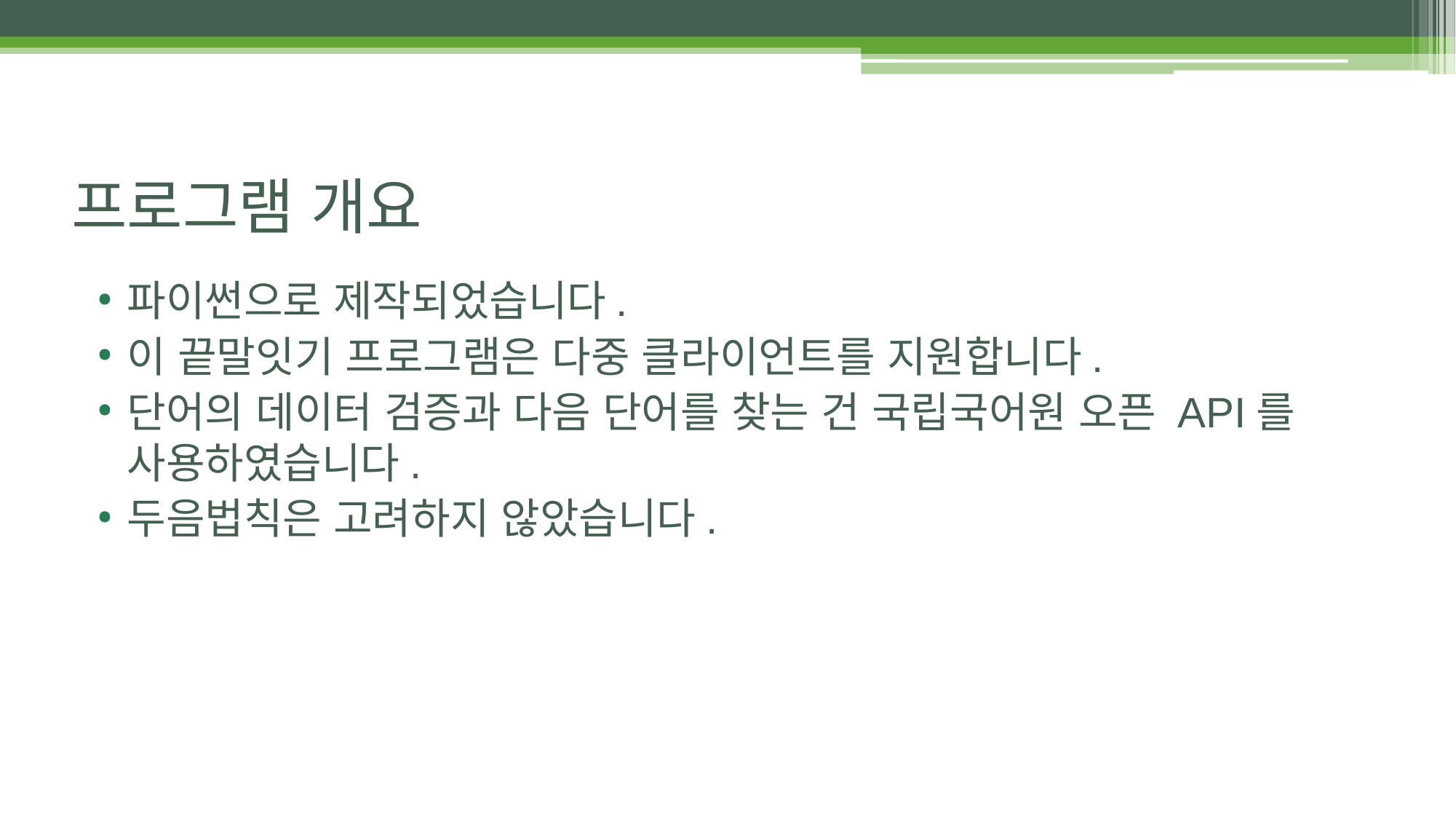

# 프로그램 개요
파이썬으로 제작되었습니다.
이 끝말잇기 프로그램은 다중 클라이언트를 지원합니다.
단어의 데이터 검증과 다음 단어를 찾는 건 국립국어원 오픈 API를 사용하였습니다.
두음법칙은 고려하지 않았습니다.